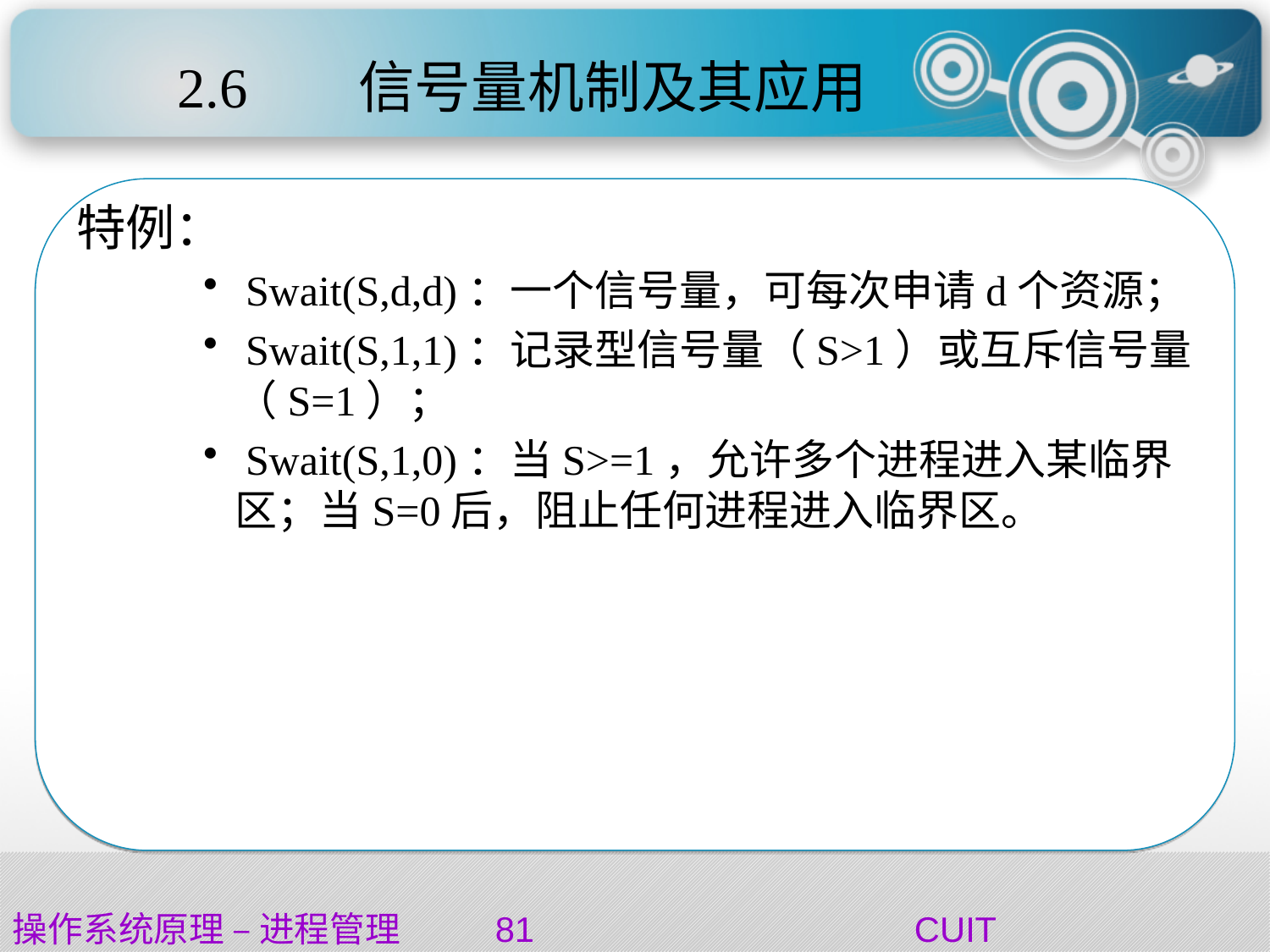

# 2.6	    信号量机制及其应用
特例：
 Swait(S,d,d)：一个信号量，可每次申请d个资源；
 Swait(S,1,1)：记录型信号量（S>1）或互斥信号量（S=1）；
 Swait(S,1,0)：当S>=1，允许多个进程进入某临界区；当S=0后，阻止任何进程进入临界区。